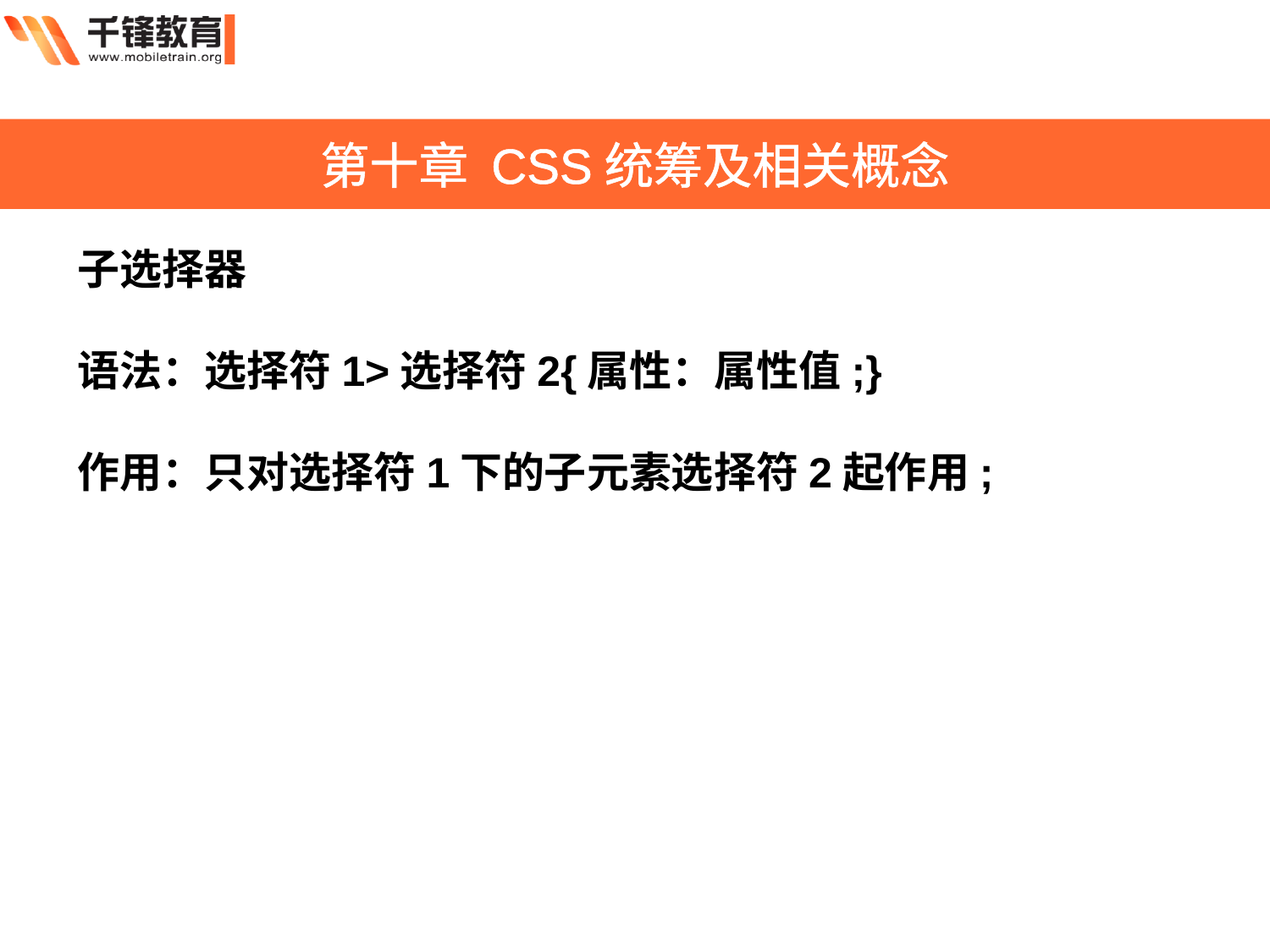

第十章 CSS统筹及相关概念
子选择器

语法：选择符1>选择符2{属性：属性值;}

作用：只对选择符1下的子元素选择符2起作用;